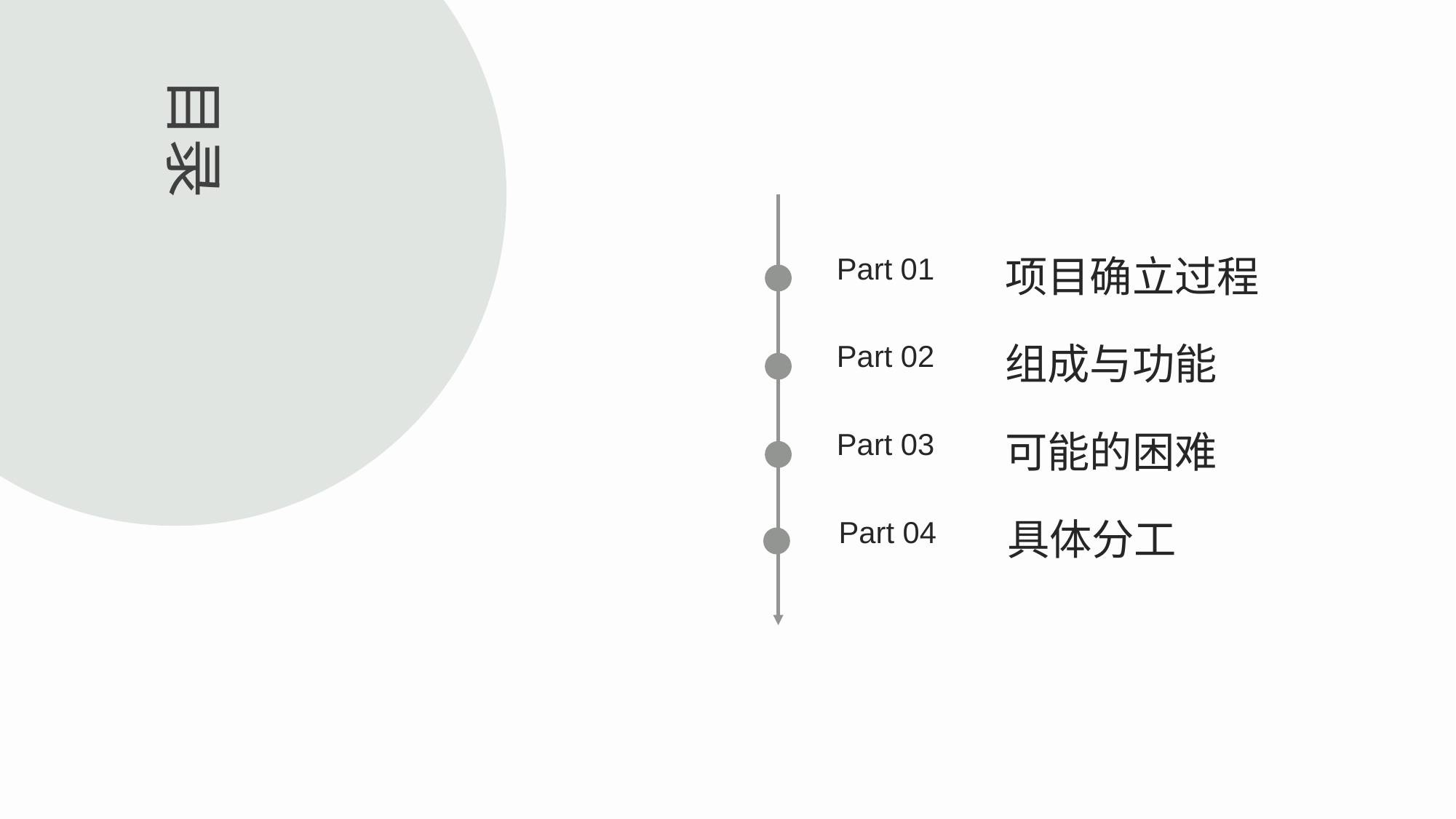

https://www.ypppt.com/
目录

Part 01
项目确立过程
Part 02
组成与功能
Part 03
可能的困难
Part 04
具体分工